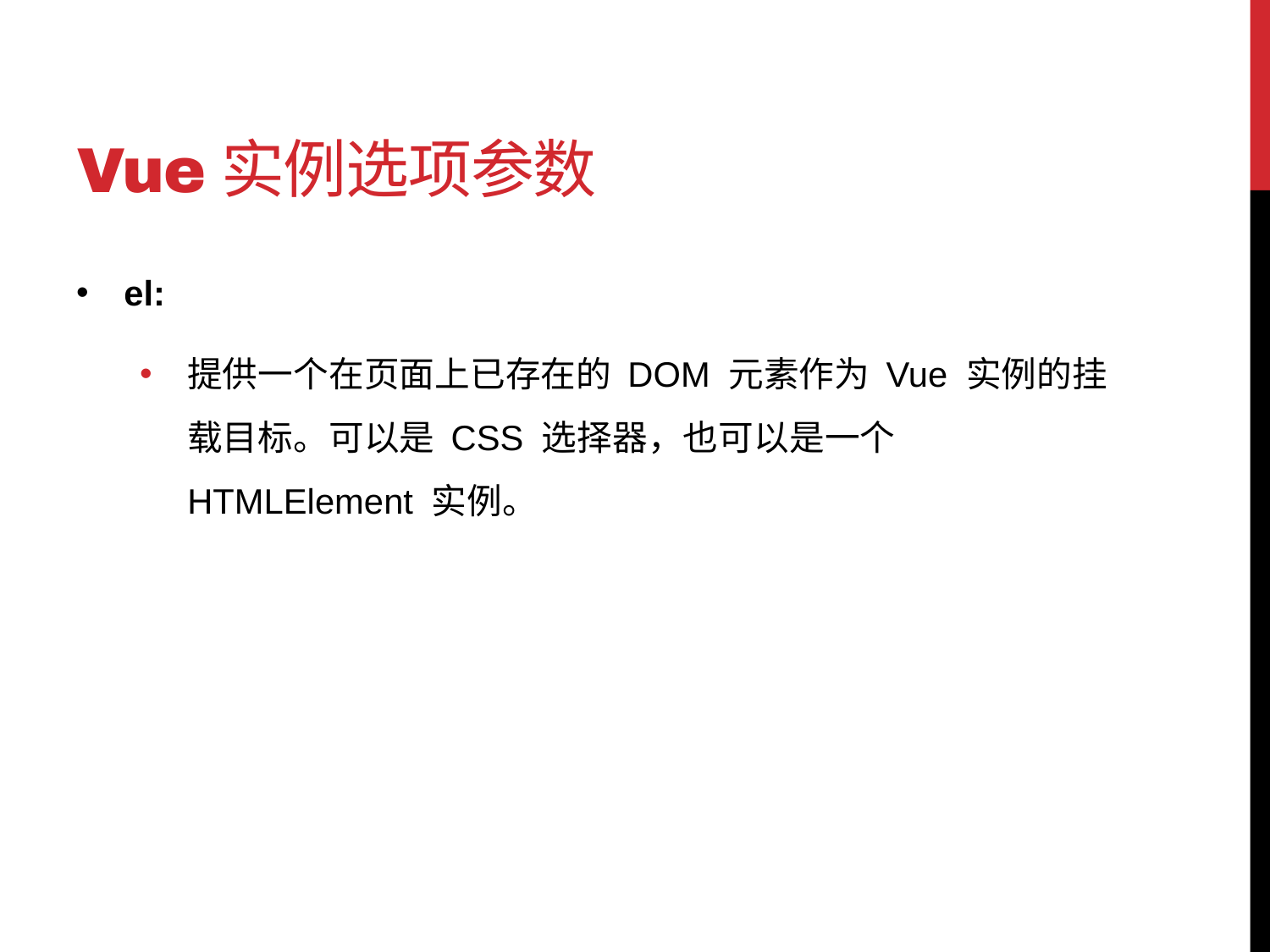

# Vue实例选项参数
el:
提供一个在页面上已存在的 DOM 元素作为 Vue 实例的挂载目标。可以是 CSS 选择器，也可以是一个 HTMLElement 实例。